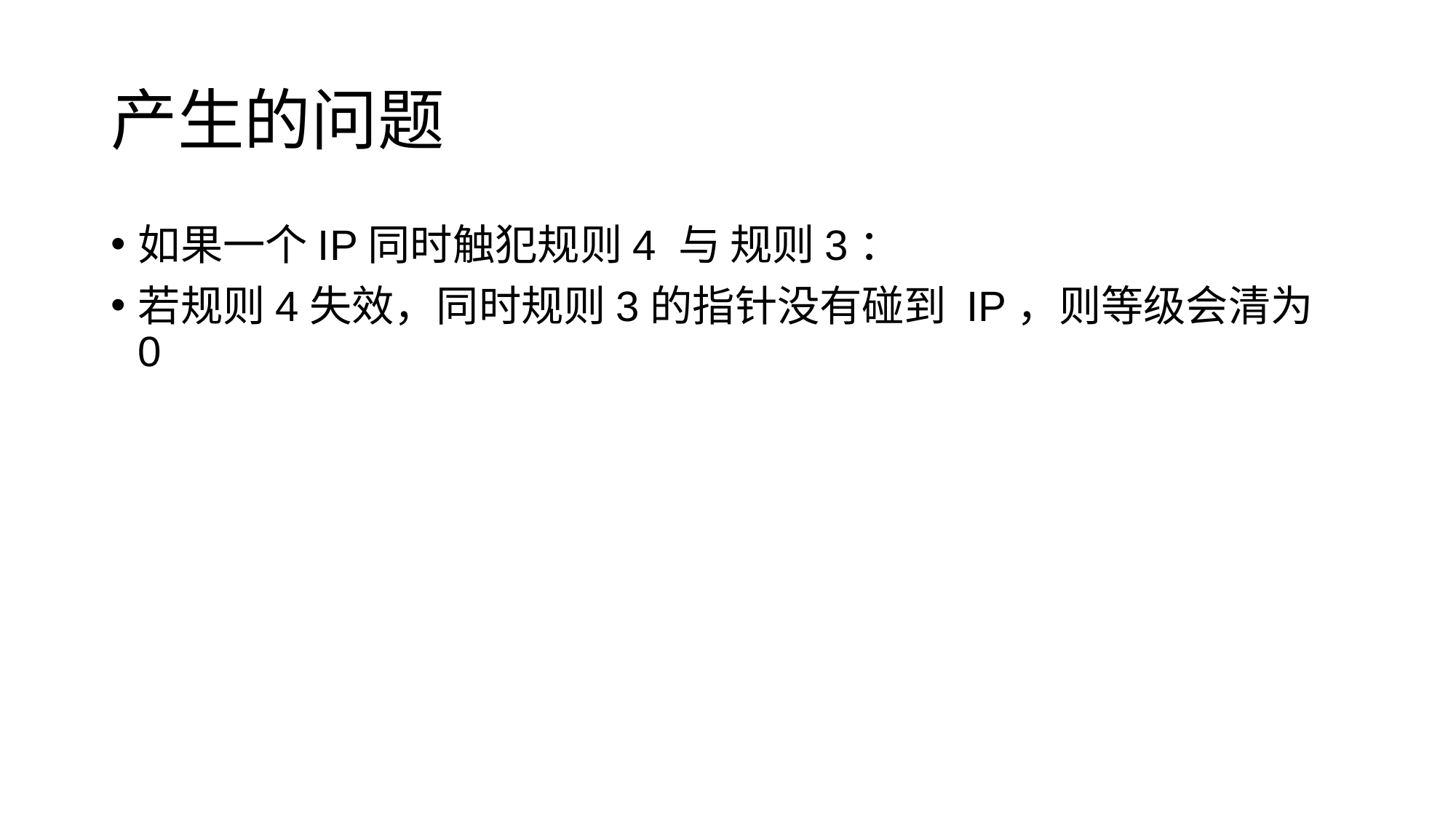

# 产生的问题
如果一个IP同时触犯规则4 与 规则3：
若规则4失效，同时规则3的指针没有碰到 IP，则等级会清为0